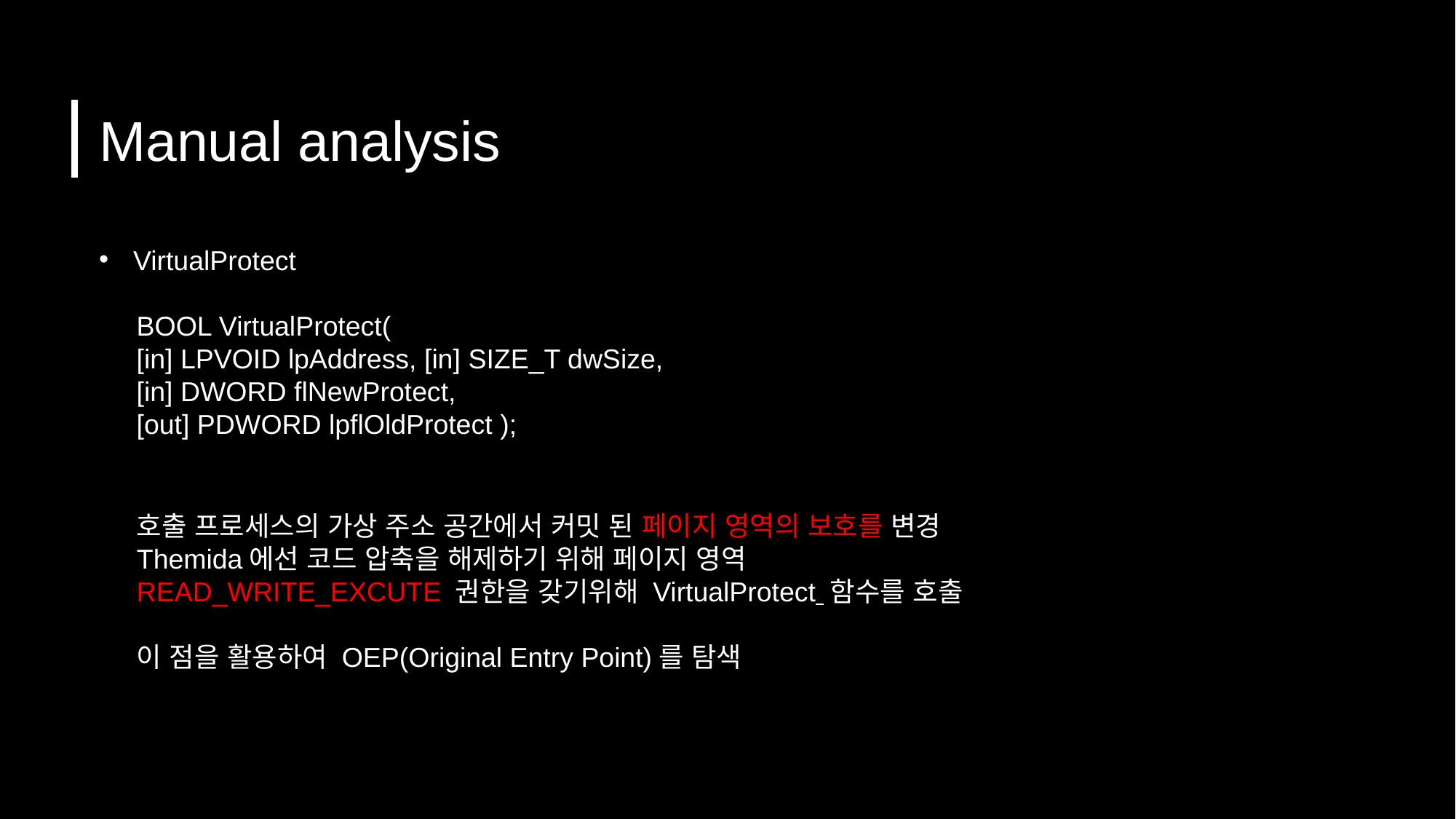

Manual analysis
VirtualProtect

BOOL VirtualProtect(
[in] LPVOID lpAddress, [in] SIZE_T dwSize, [in] DWORD flNewProtect,
[out] PDWORD lpflOldProtect );
호출 프로세스의 가상 주소 공간에서 커밋 된 페이지 영역의 보호를 변경
Themida에선 코드 압축을 해제하기 위해 페이지 영역 READ_WRITE_EXCUTE 권한을 갖기위해 VirtualProtect 함수를 호출

이 점을 활용하여 OEP(Original Entry Point)를 탐색